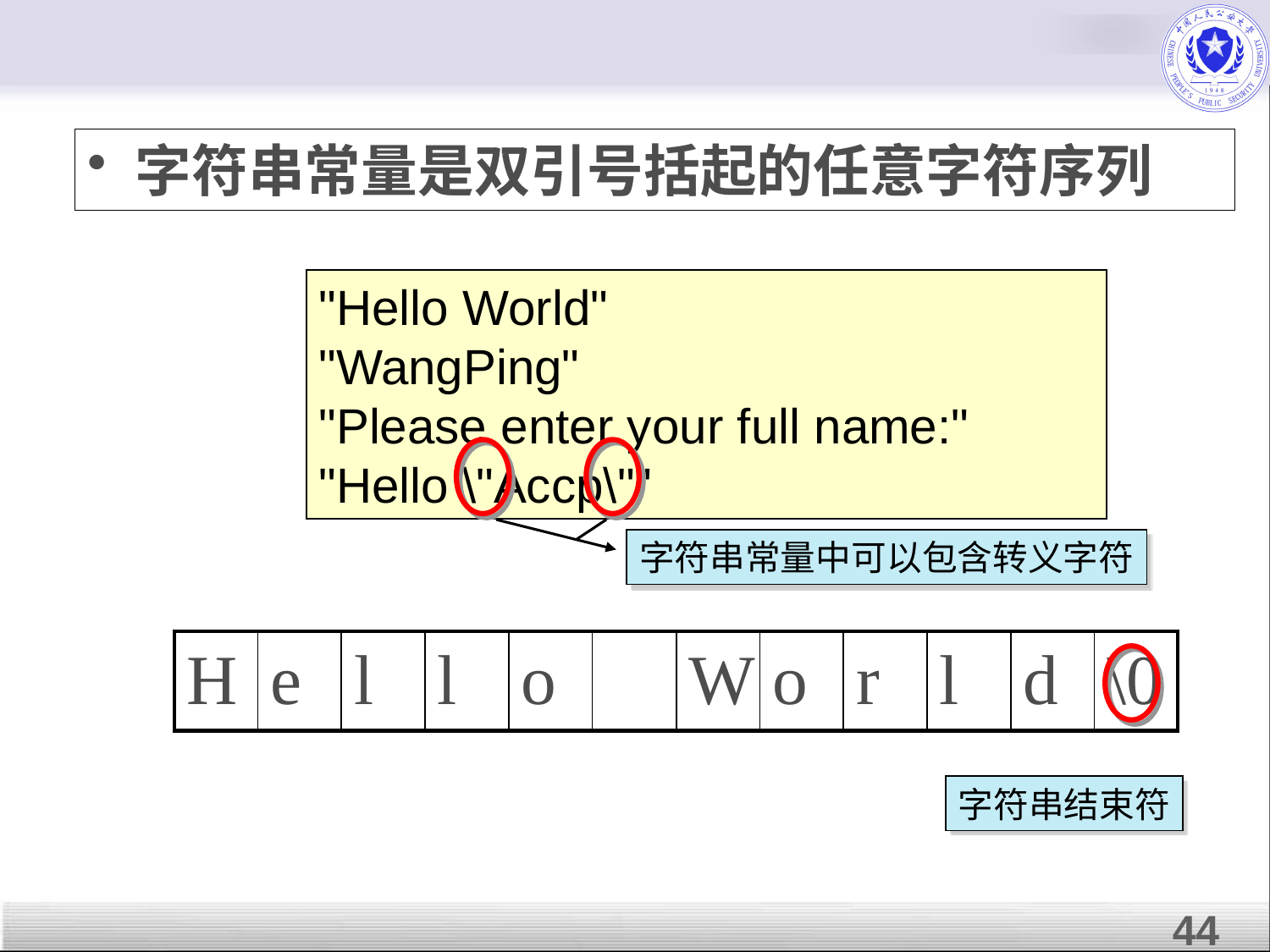

字符串常量是双引号括起的任意字符序列
"Hello World"
"WangPing"
"Please enter your full name:"
"Hello \"Accp\""

字符串常量中可以包含转义字符
| H | e | l | l | o |  | W | o | r | l | d | \0 |
| --- | --- | --- | --- | --- | --- | --- | --- | --- | --- | --- | --- |

字符串结束符